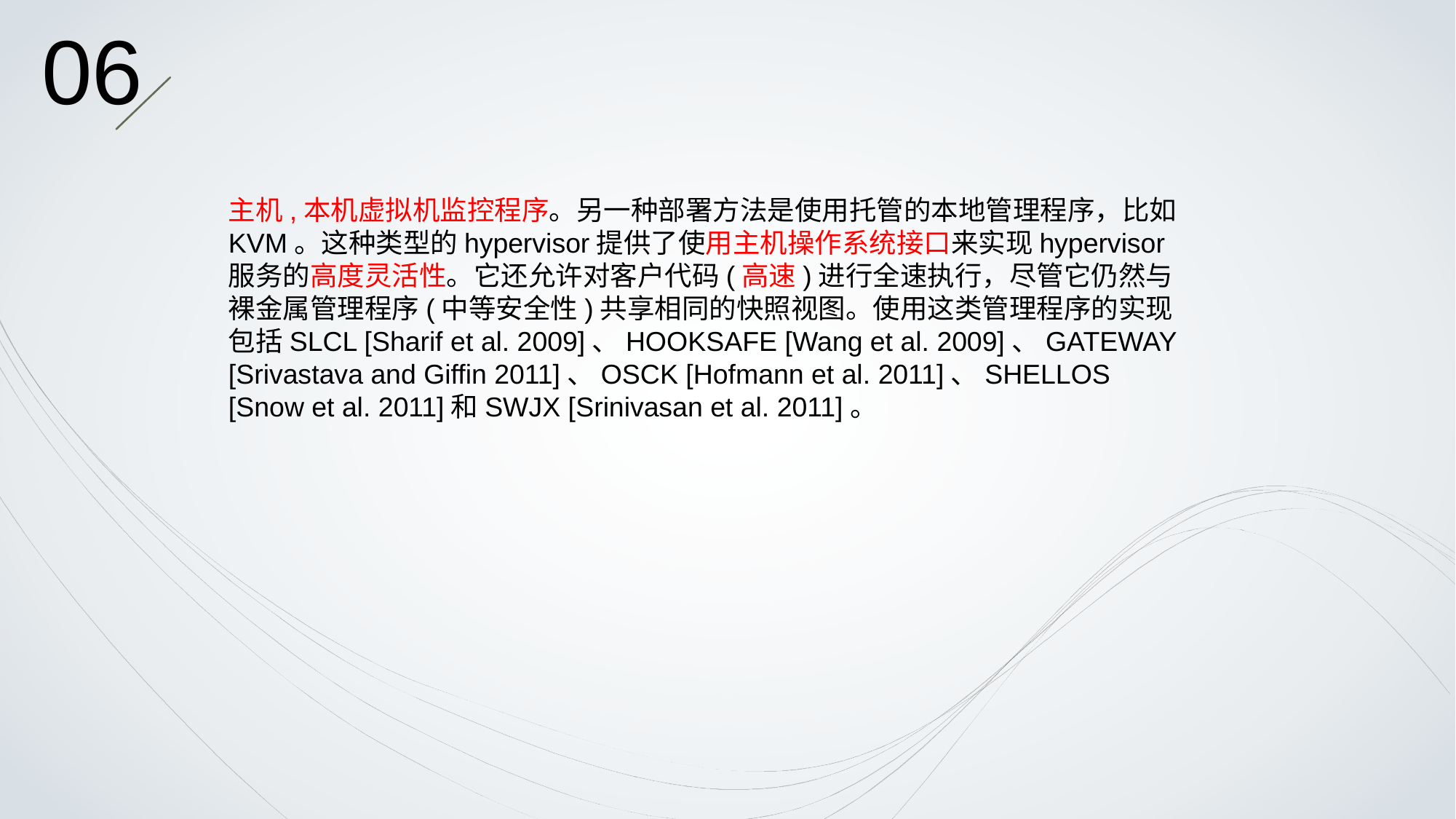

06
主机,本机虚拟机监控程序。另一种部署方法是使用托管的本地管理程序，比如KVM。这种类型的hypervisor提供了使用主机操作系统接口来实现hypervisor服务的高度灵活性。它还允许对客户代码(高速)进行全速执行，尽管它仍然与裸金属管理程序(中等安全性)共享相同的快照视图。使用这类管理程序的实现包括SLCL [Sharif et al. 2009]、HOOKSAFE [Wang et al. 2009]、GATEWAY [Srivastava and Giffin 2011]、OSCK [Hofmann et al. 2011]、SHELLOS [Snow et al. 2011]和SWJX [Srinivasan et al. 2011]。